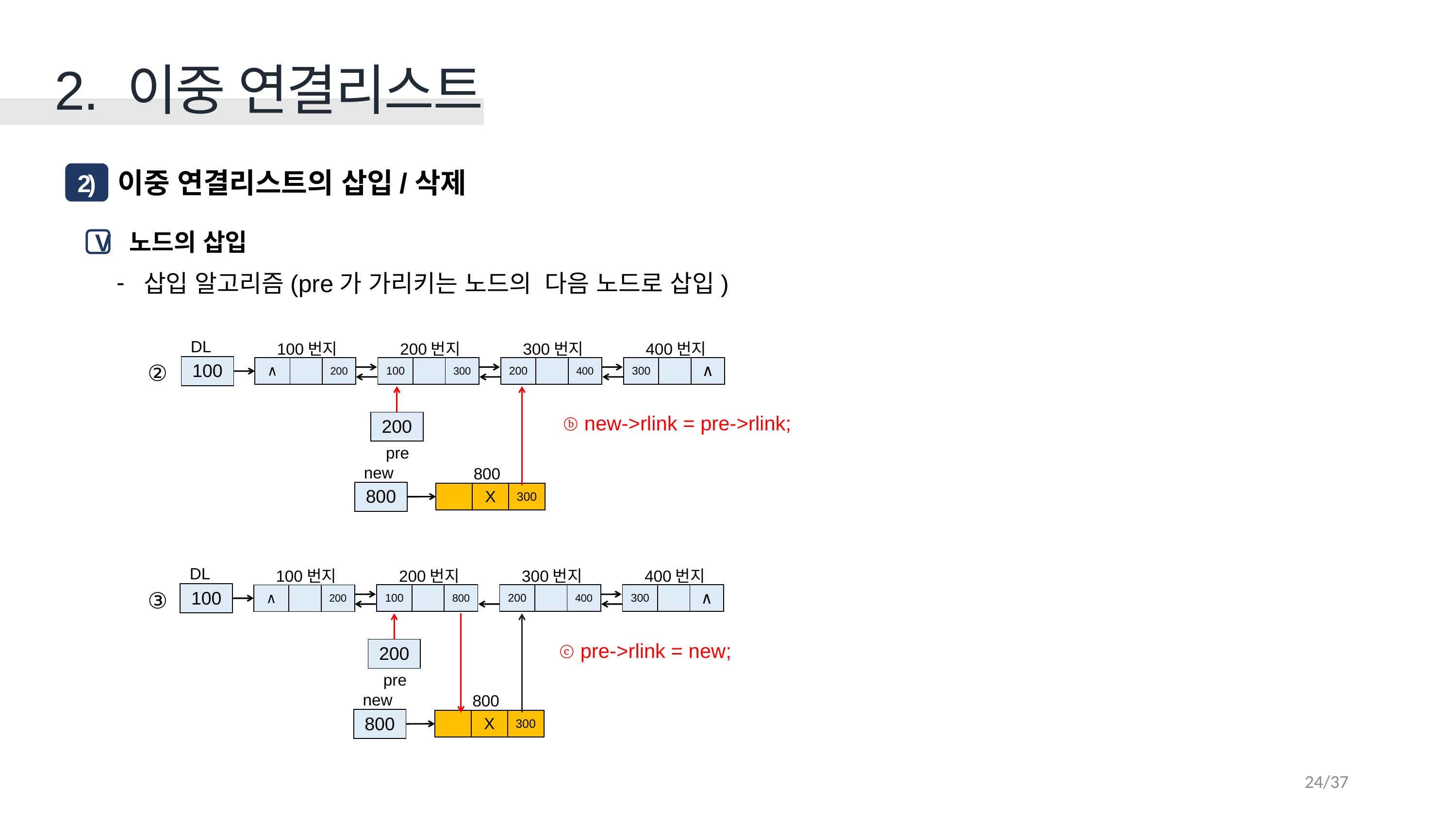

2. 이중 연결리스트

 이중 연결리스트의 삽입/삭제
2)
 노드의 삽입

삽입 알고리즘(pre가 가리키는 노드의  다음 노드로 삽입)

V
DL
200번지
300번지
400번지
100번지
②
| 100 |
| --- |
| 100 |  | 300 |
| --- | --- | --- |
| 200 |  | 400 |
| --- | --- | --- |
| 300 |  | ∧ |
| --- | --- | --- |
| ∧ |  | 200 |
| --- | --- | --- |
ⓑ new->rlink = pre->rlink;
| 200 |
| --- |
pre
new
800
| 800 |
| --- |
|  | X | 300 |
| --- | --- | --- |
DL
200번지
300번지
400번지
100번지
③
| 100 |
| --- |
| 100 |  | 800 |
| --- | --- | --- |
| 200 |  | 400 |
| --- | --- | --- |
| 300 |  | ∧ |
| --- | --- | --- |
| ∧ |  | 200 |
| --- | --- | --- |
ⓒ pre->rlink = new;
| 200 |
| --- |
pre
new
800
| 800 |
| --- |
|  | X | 300 |
| --- | --- | --- |
24/37